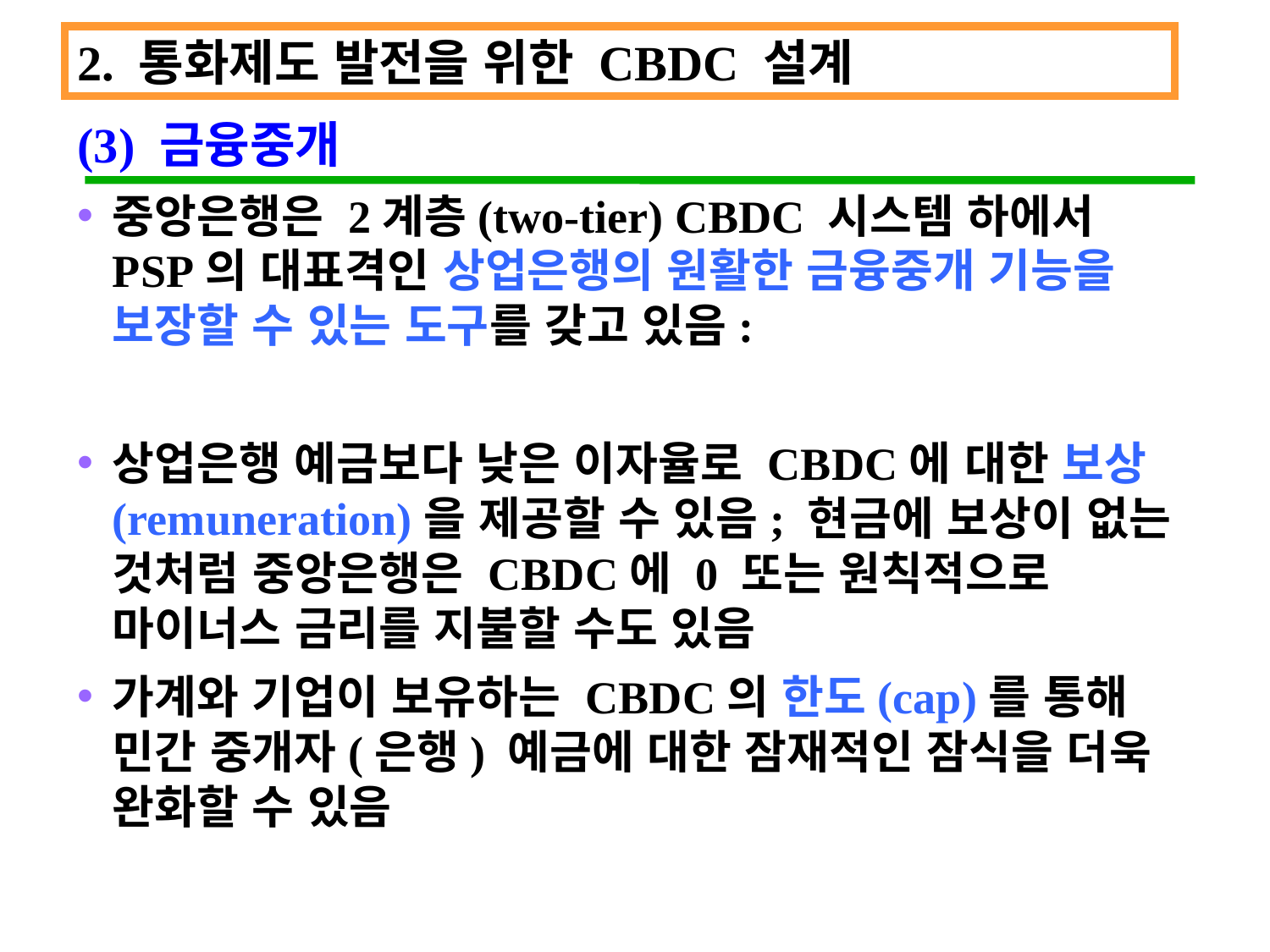

2. 통화제도 발전을 위한 CBDC 설계
(3) 금융중개
중앙은행은 2계층(two-tier) CBDC 시스템 하에서 PSP의 대표격인 상업은행의 원활한 금융중개 기능을 보장할 수 있는 도구를 갖고 있음:

상업은행 예금보다 낮은 이자율로 CBDC에 대한 보상(remuneration)을 제공할 수 있음; 현금에 보상이 없는 것처럼 중앙은행은 CBDC에 0 또는 원칙적으로 마이너스 금리를 지불할 수도 있음
가계와 기업이 보유하는 CBDC의 한도(cap)를 통해 민간 중개자(은행) 예금에 대한 잠재적인 잠식을 더욱 완화할 수 있음